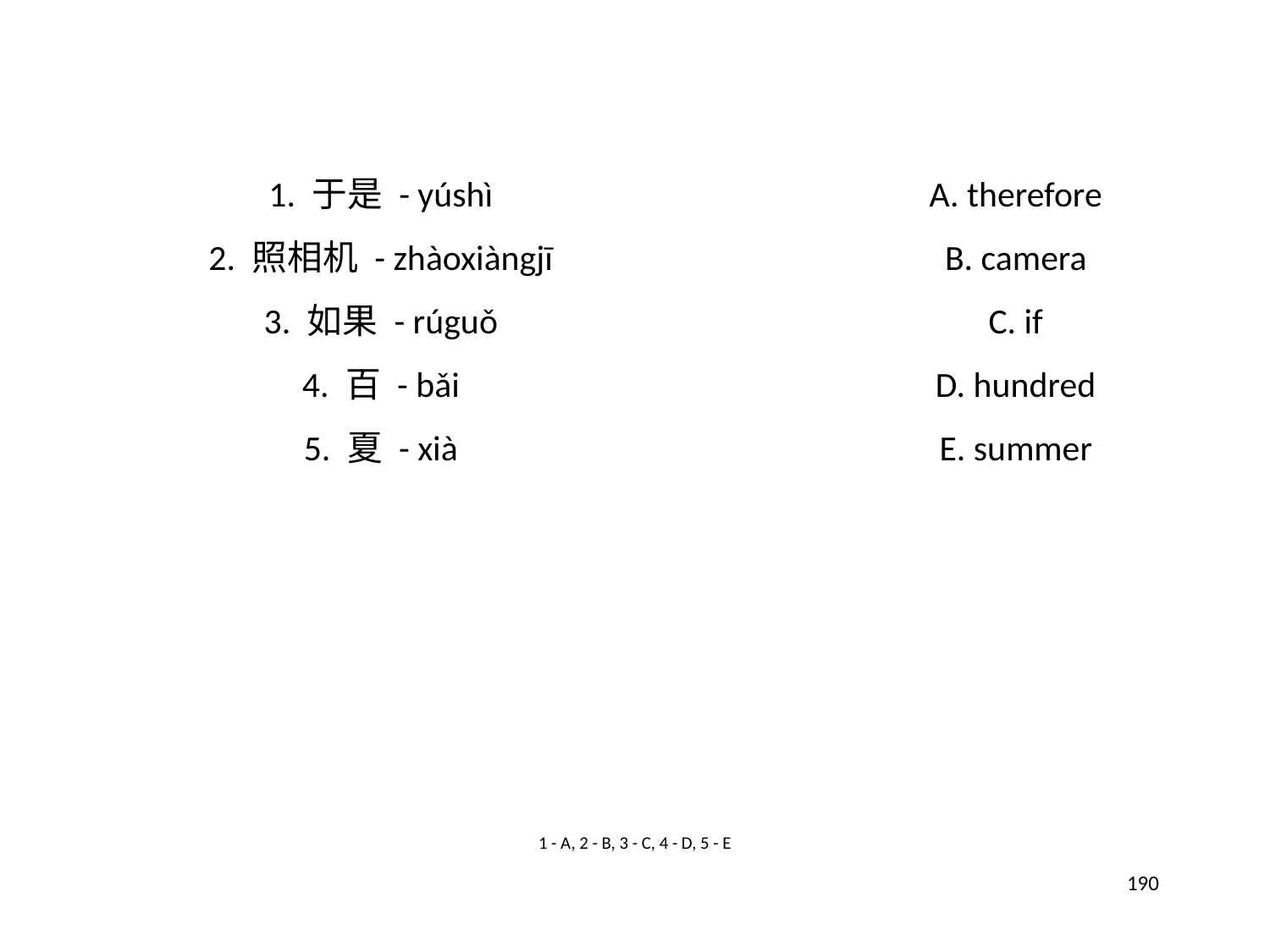

1. 于是 - yúshì

A. therefore

2. 照相机 - zhàoxiàngjī

B. camera

3. 如果 - rúguǒ

C. if

4. 百 - bǎi

D. hundred

5. 夏 - xià

E. summer
1 - A, 2 - B, 3 - C, 4 - D, 5 - E

190